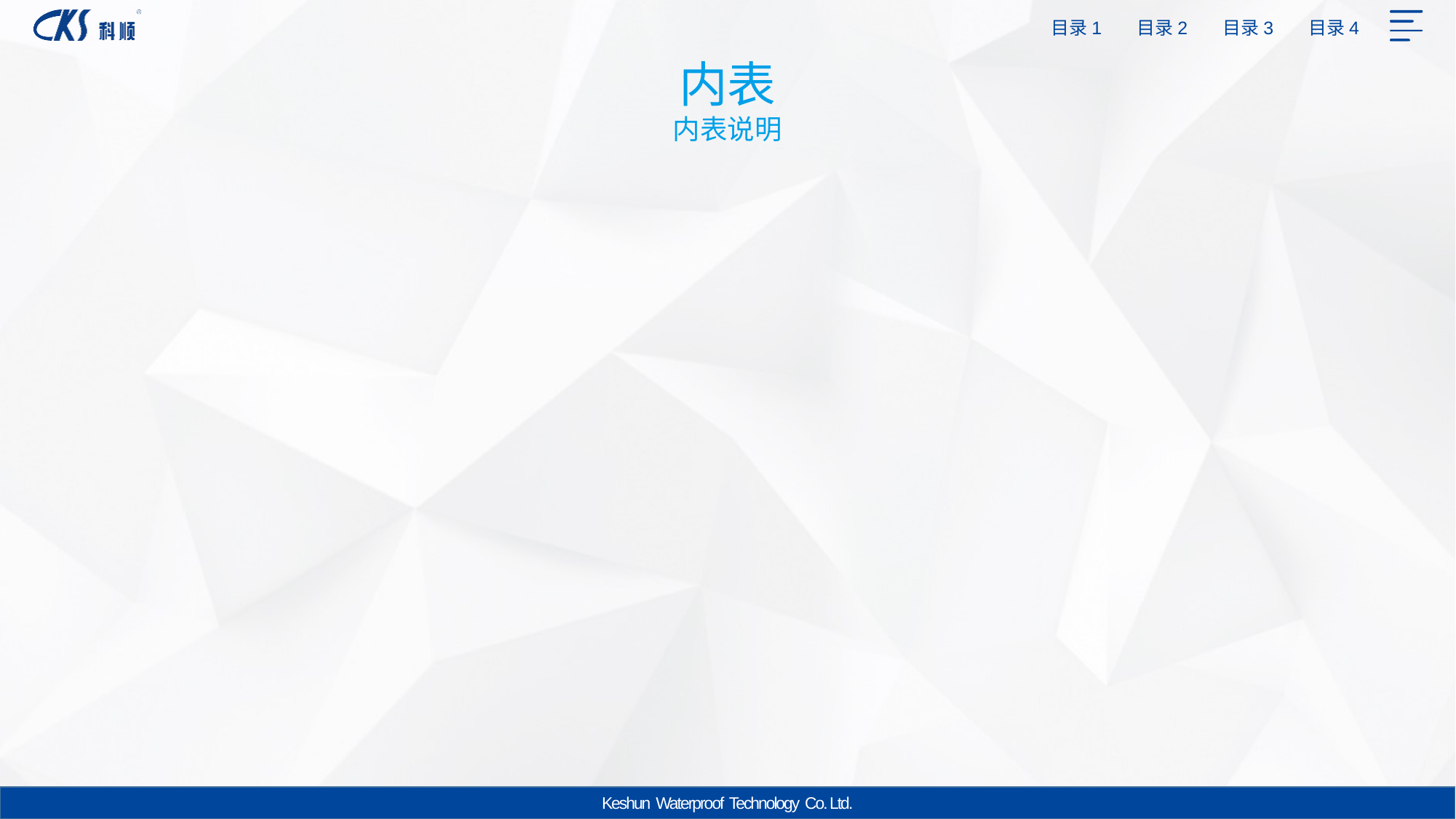

内表
内表说明

Keshun  Waterproof  Technology  Co. Ltd.